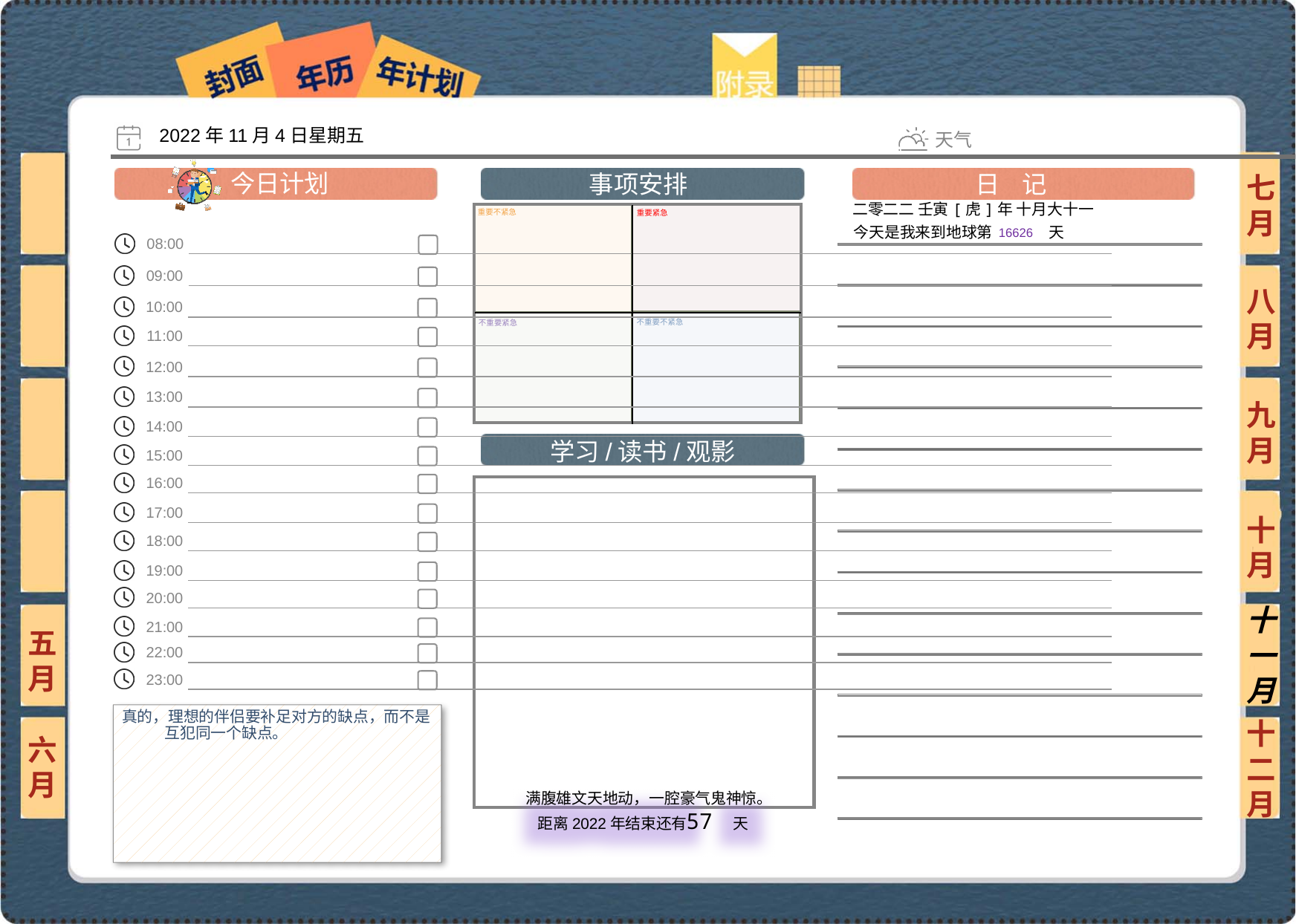

2022年11月4日星期五
七月
二零二二 壬寅[虎]年 十月大十一
16626
八月
九月
十月
十一月
五月
真的，理想的伴侣要补足对方的缺点，而不是互犯同一个缺点。

六月
十二月
57
 满腹雄文天地动，一腔豪气鬼神惊。